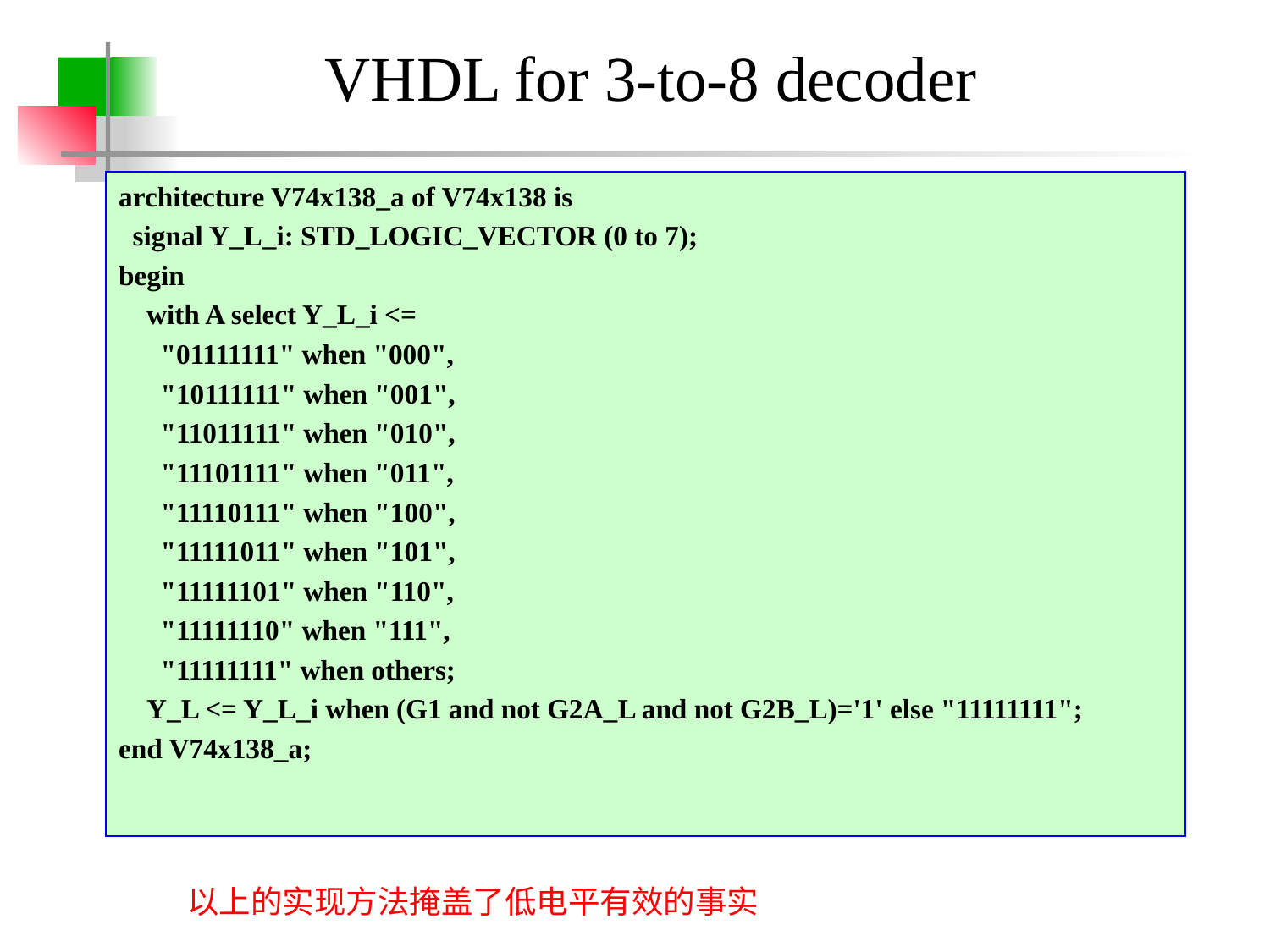

# VHDL for 3-to-8 decoder
architecture V74x138_a of V74x138 is
  signal Y_L_i: STD_LOGIC_VECTOR (0 to 7);
begin
    with A select Y_L_i <=
      "01111111" when "000",
      "10111111" when "001",
      "11011111" when "010",
      "11101111" when "011",
      "11110111" when "100",
      "11111011" when "101",
      "11111101" when "110",
      "11111110" when "111",
      "11111111" when others;
    Y_L <= Y_L_i when (G1 and not G2A_L and not G2B_L)='1' else "11111111";
end V74x138_a;

以上的实现方法掩盖了低电平有效的事实